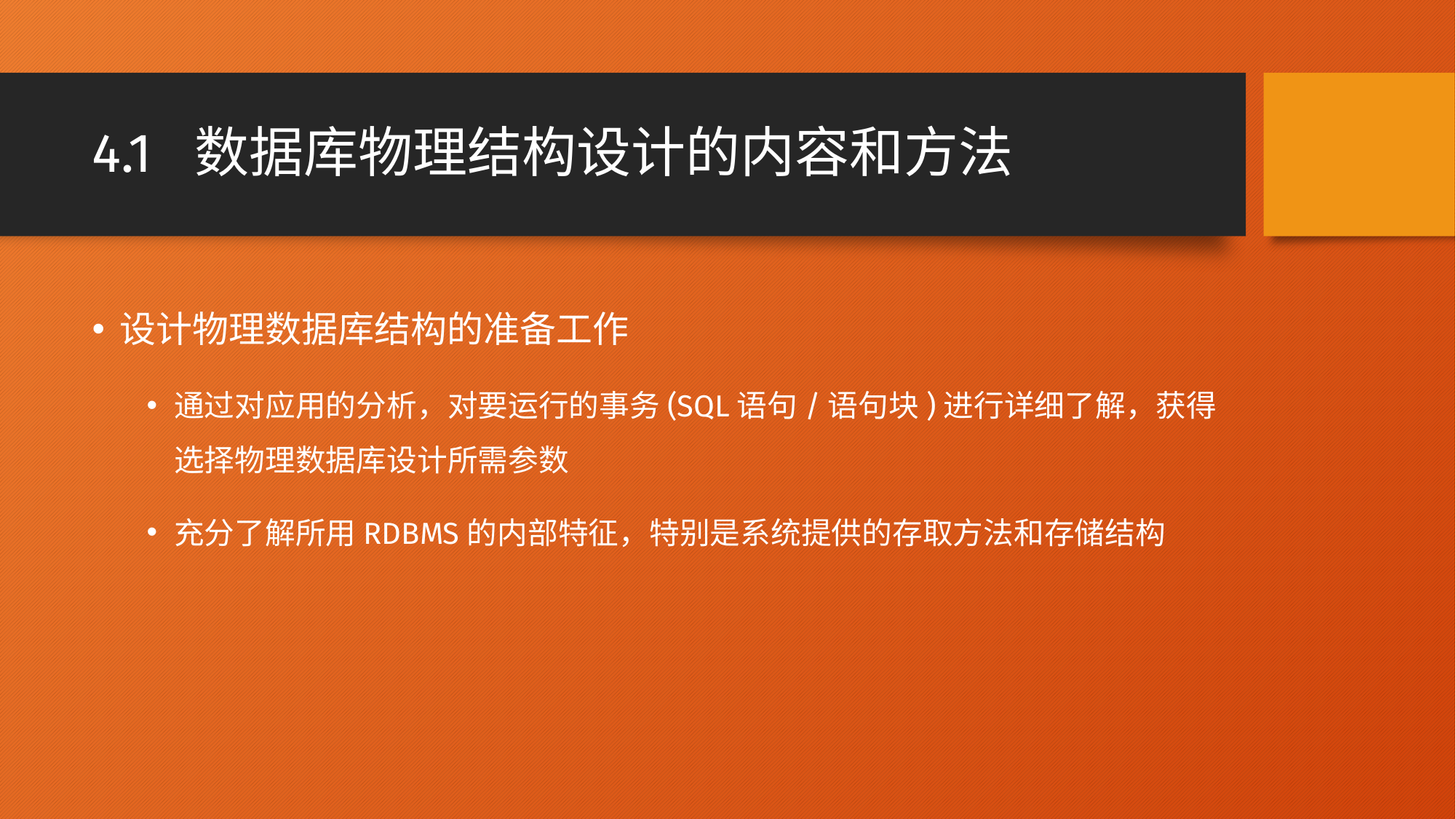

# 4.1  数据库物理结构设计的内容和方法
设计物理数据库结构的准备工作
通过对应用的分析，对要运行的事务(SQL语句/语句块)进行详细了解，获得选择物理数据库设计所需参数
充分了解所用RDBMS的内部特征，特别是系统提供的存取方法和存储结构